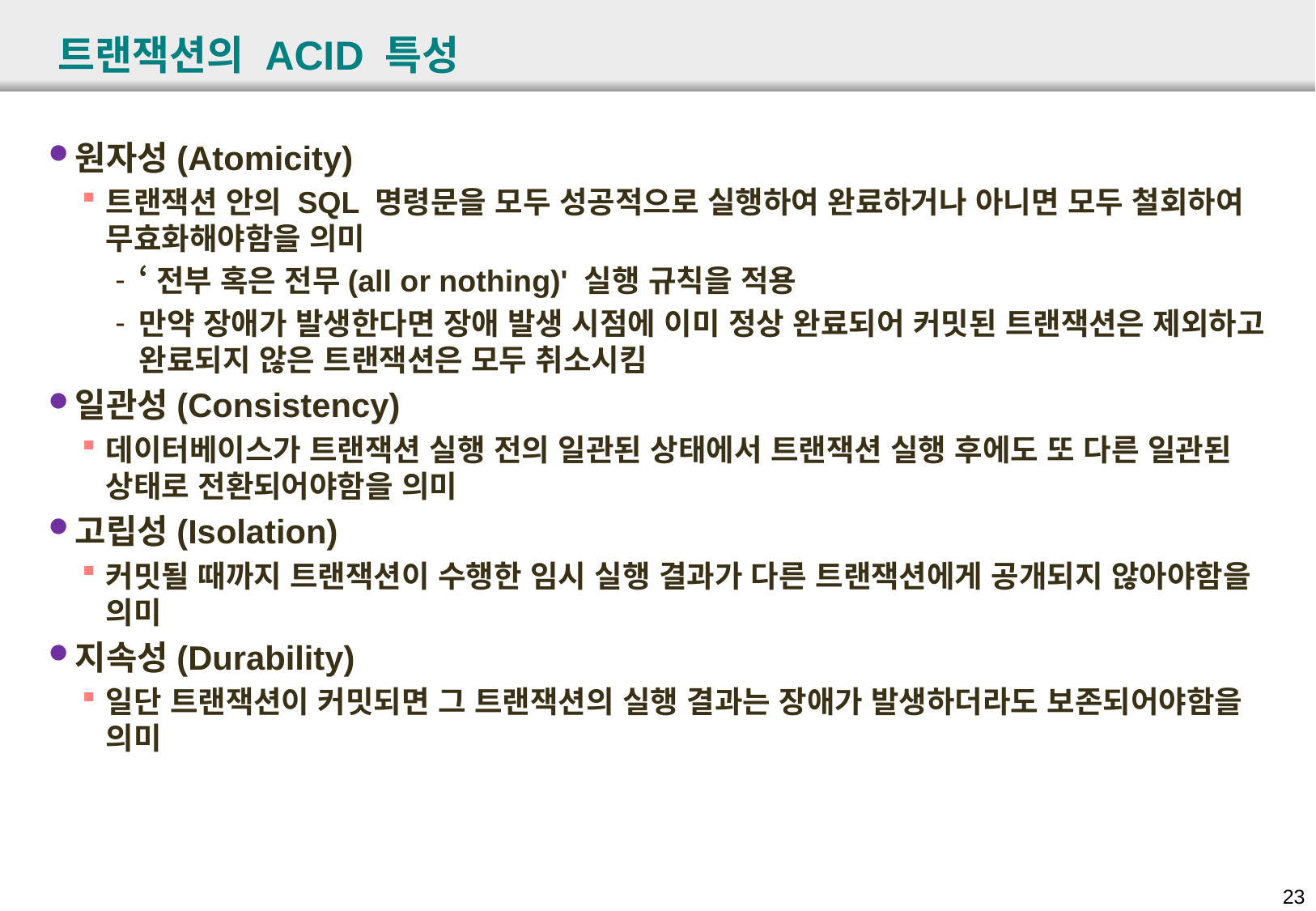

# 트랜잭션의 ACID 특성
원자성(Atomicity)
트랜잭션 안의 SQL 명령문을 모두 성공적으로 실행하여 완료하거나 아니면 모두 철회하여 무효화해야함을 의미
‘전부 혹은 전무(all or nothing)' 실행 규칙을 적용
만약 장애가 발생한다면 장애 발생 시점에 이미 정상 완료되어 커밋된 트랜잭션은 제외하고 완료되지 않은 트랜잭션은 모두 취소시킴
일관성(Consistency)
데이터베이스가 트랜잭션 실행 전의 일관된 상태에서 트랜잭션 실행 후에도 또 다른 일관된 상태로 전환되어야함을 의미
고립성(Isolation)
커밋될 때까지 트랜잭션이 수행한 임시 실행 결과가 다른 트랜잭션에게 공개되지 않아야함을 의미
지속성(Durability)
일단 트랜잭션이 커밋되면 그 트랜잭션의 실행 결과는 장애가 발생하더라도 보존되어야함을 의미